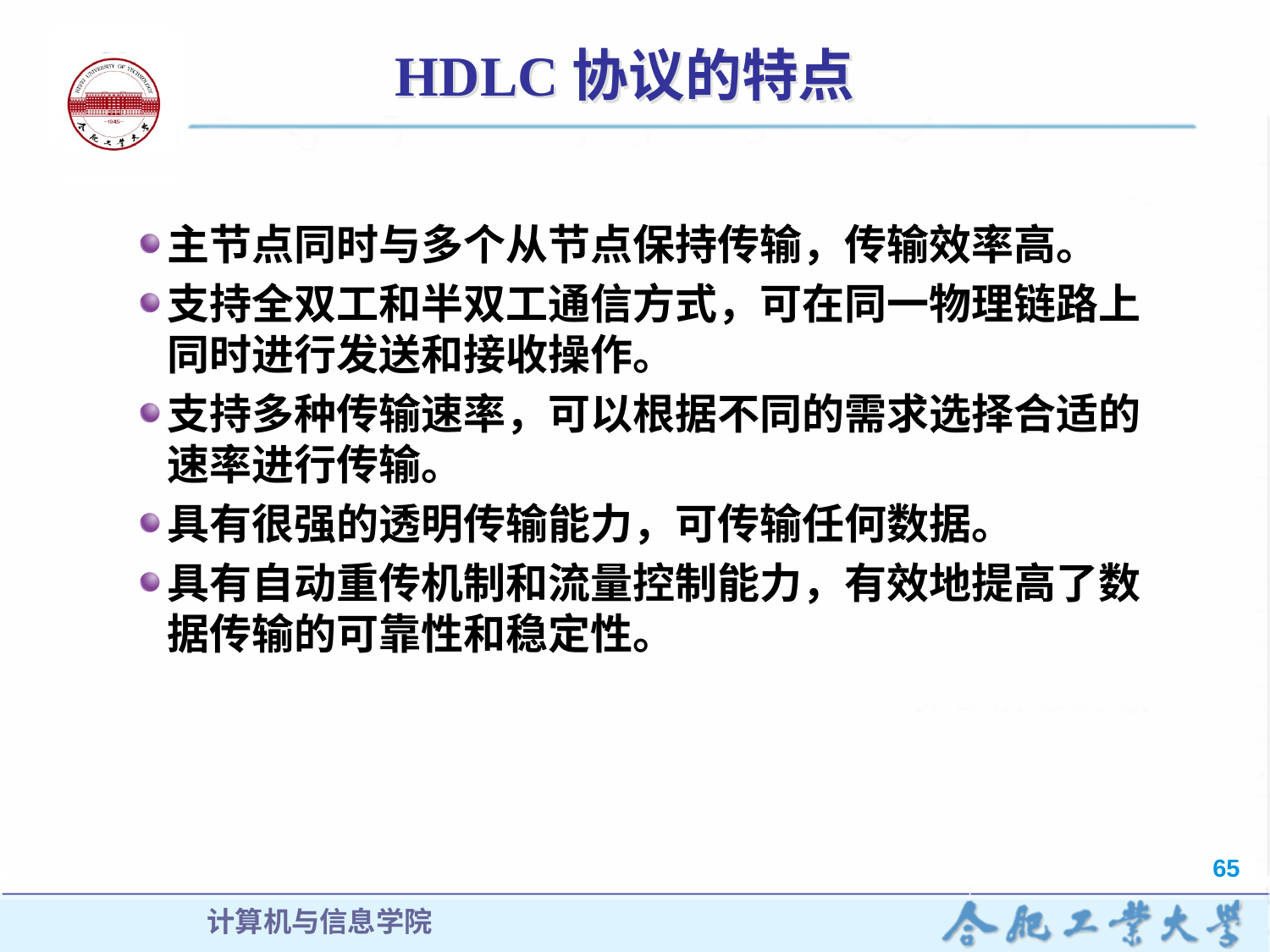

# HDLC协议的特点
主节点同时与多个从节点保持传输，传输效率高。
支持全双工和半双工通信方式，可在同一物理链路上同时进行发送和接收操作。
支持多种传输速率，可以根据不同的需求选择合适的速率进行传输。
具有很强的透明传输能力，可传输任何数据。
具有自动重传机制和流量控制能力，有效地提高了数据传输的可靠性和稳定性。